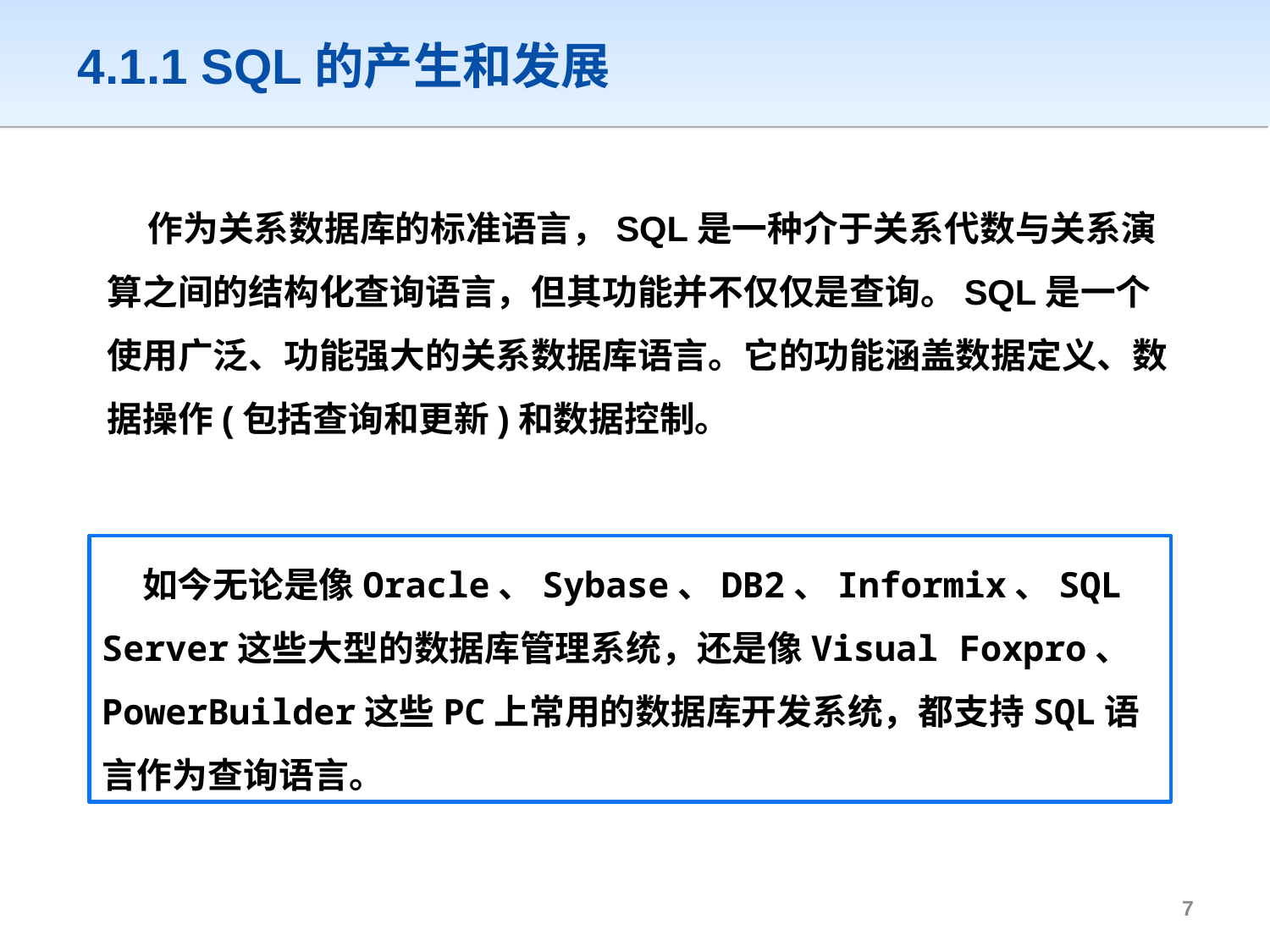

# 4.1.1 SQL的产生和发展
	    作为关系数据库的标准语言，SQL是一种介于关系代数与关系演算之间的结构化查询语言，但其功能并不仅仅是查询。SQL是一个使用广泛、功能强大的关系数据库语言。它的功能涵盖数据定义、数据操作(包括查询和更新)和数据控制。

    如今无论是像Oracle、Sybase、DB2、Informix、SQL Server这些大型的数据库管理系统，还是像Visual Foxpro、PowerBuilder这些PC上常用的数据库开发系统，都支持SQL语言作为查询语言。
7